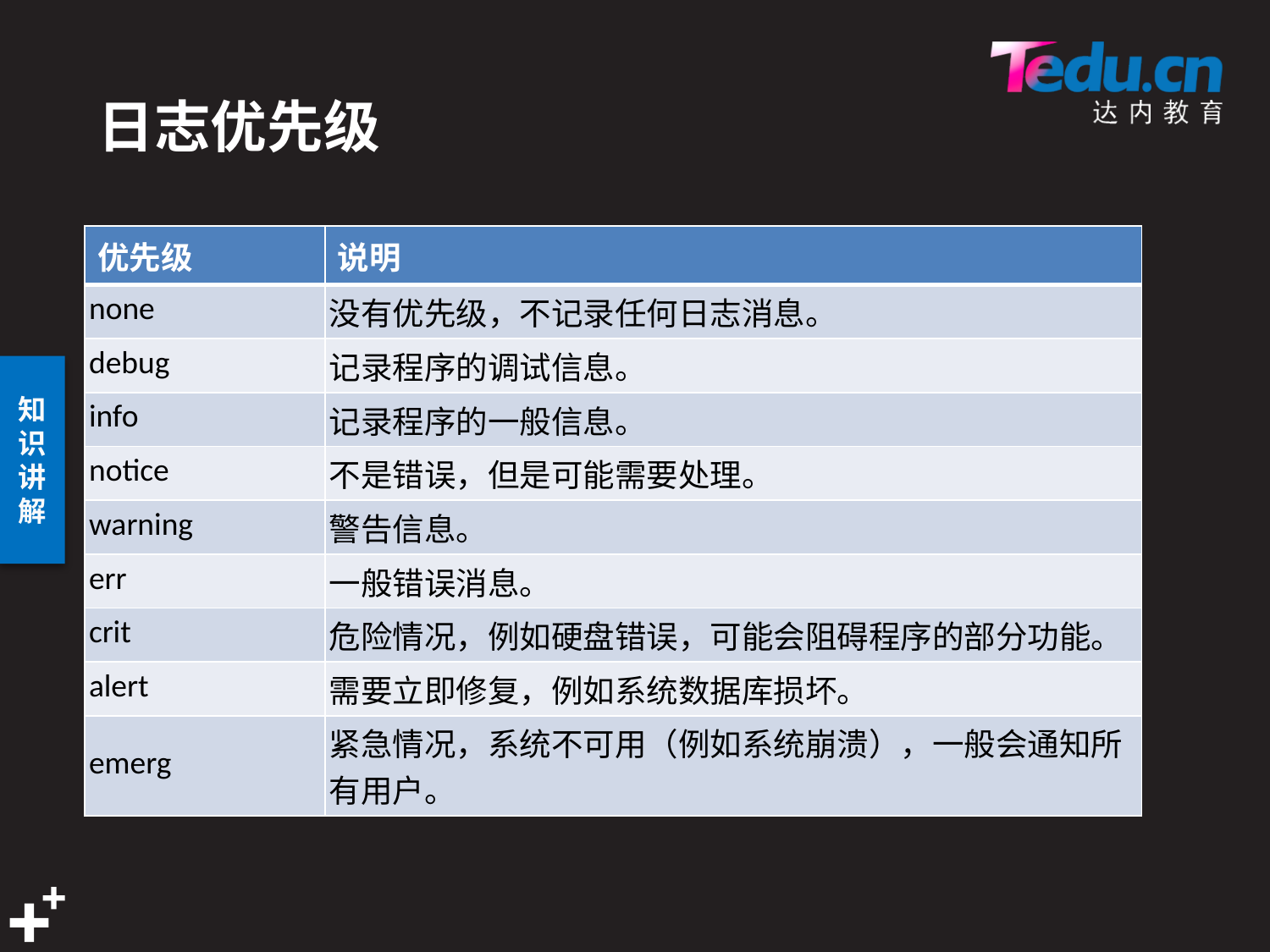

# 日志优先级
| 优先级 | 说明 |
| --- | --- |
| none | 没有优先级，不记录任何日志消息。 |
| debug | 记录程序的调试信息。 |
| info | 记录程序的一般信息。 |
| notice | 不是错误，但是可能需要处理。 |
| warning | 警告信息。 |
| err | 一般错误消息。 |
| crit | 危险情况，例如硬盘错误，可能会阻碍程序的部分功能。 |
| alert | 需要立即修复，例如系统数据库损坏。 |
| emerg | 紧急情况，系统不可用（例如系统崩溃），一般会通知所有用户。 |